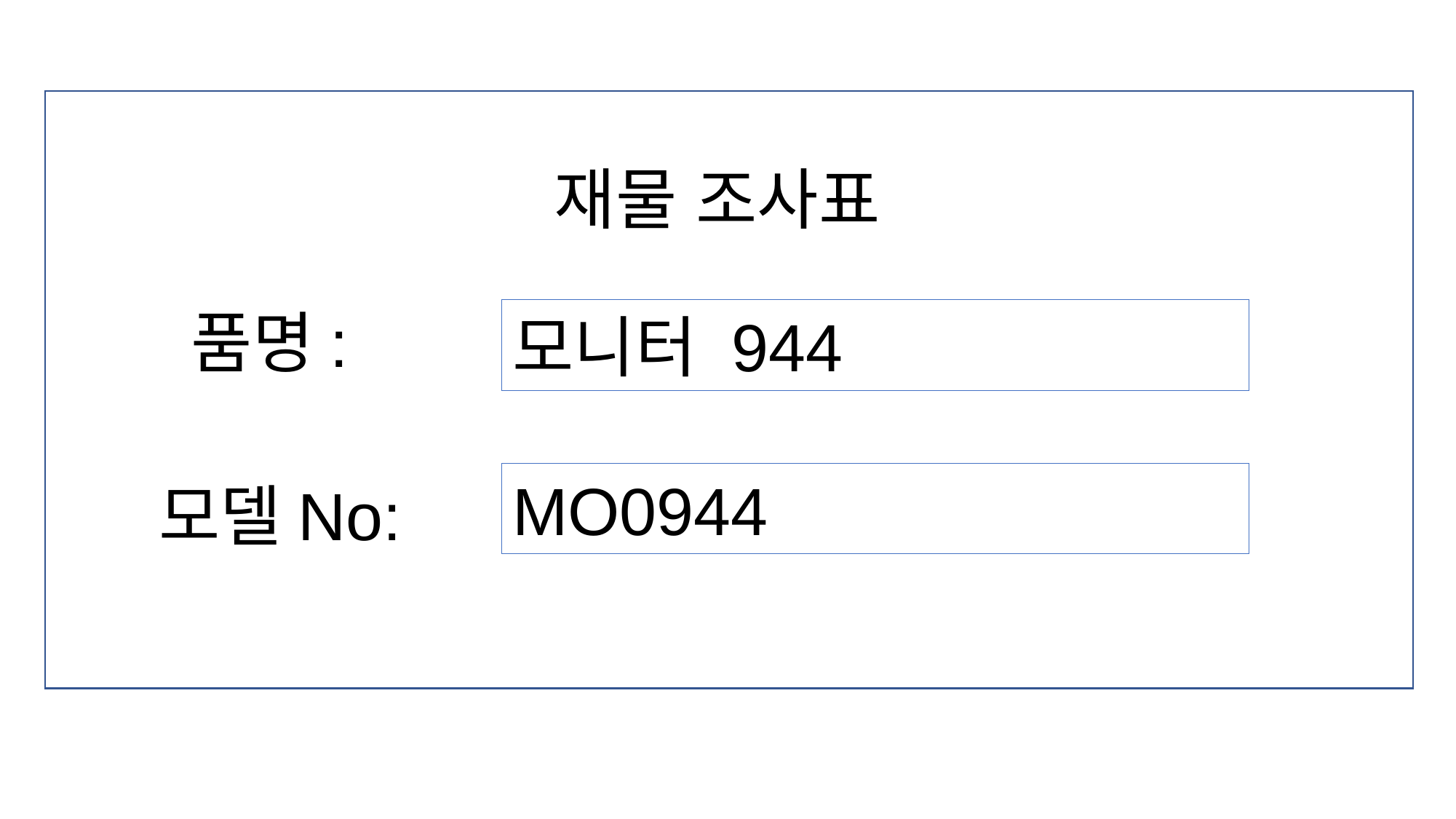

재물 조사표
품명:
모니터 944
MO0944
모델No: